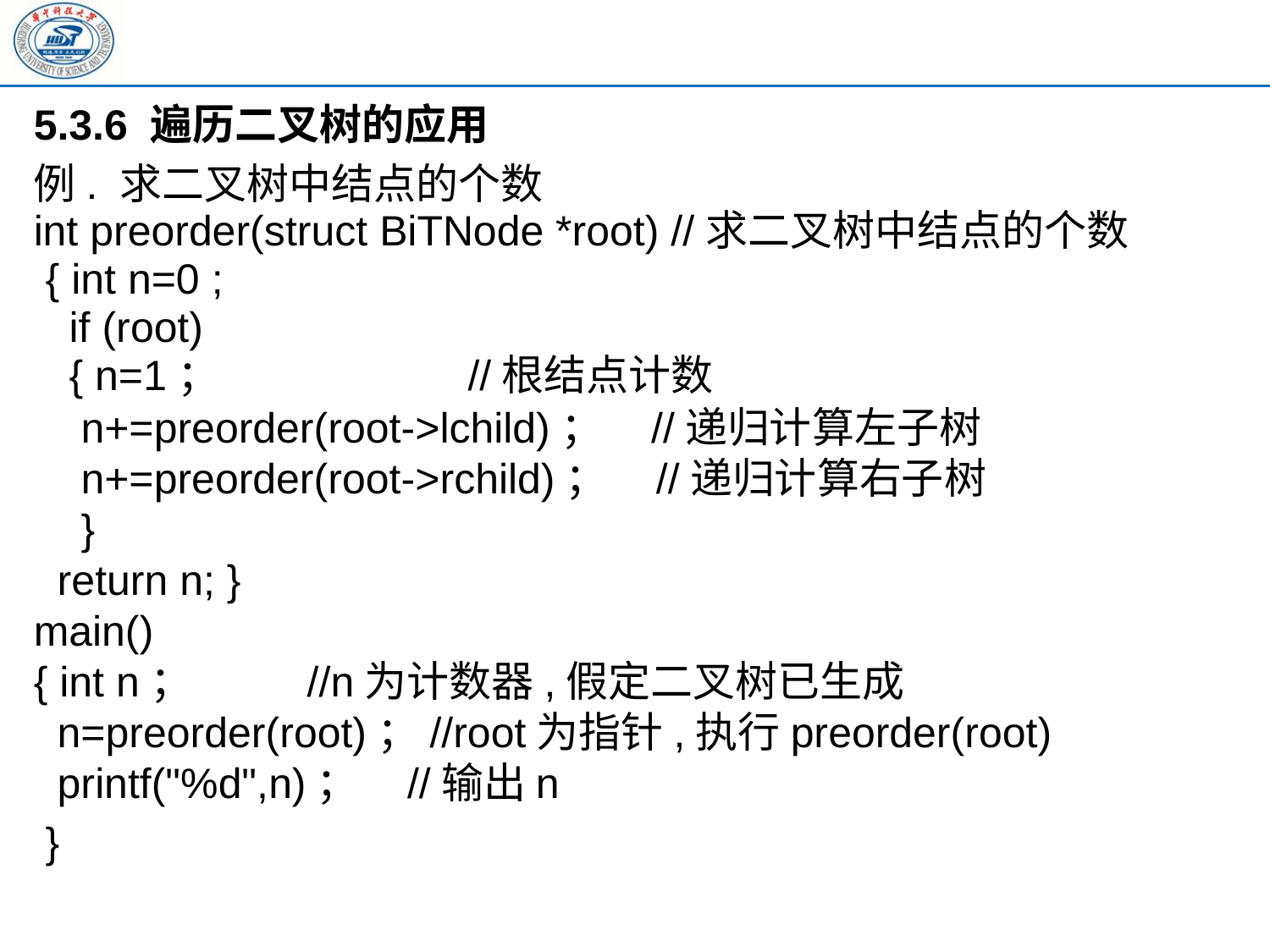

5.3.6 遍历二叉树的应用
例. 求二叉树中结点的个数
int preorder(struct BiTNode *root) //求二叉树中结点的个数
 { int n=0 ;
   if (root)
   { n=1；                         //根结点计数
    n+=preorder(root->lchild)；    //递归计算左子树
    n+=preorder(root->rchild)；    //递归计算右子树
    }
  return n; }
main()
{ int n；           //n为计数器,假定二叉树已生成
  n=preorder(root)；//root为指针,执行preorder(root)
  printf("%d",n)；    //输出n
 }